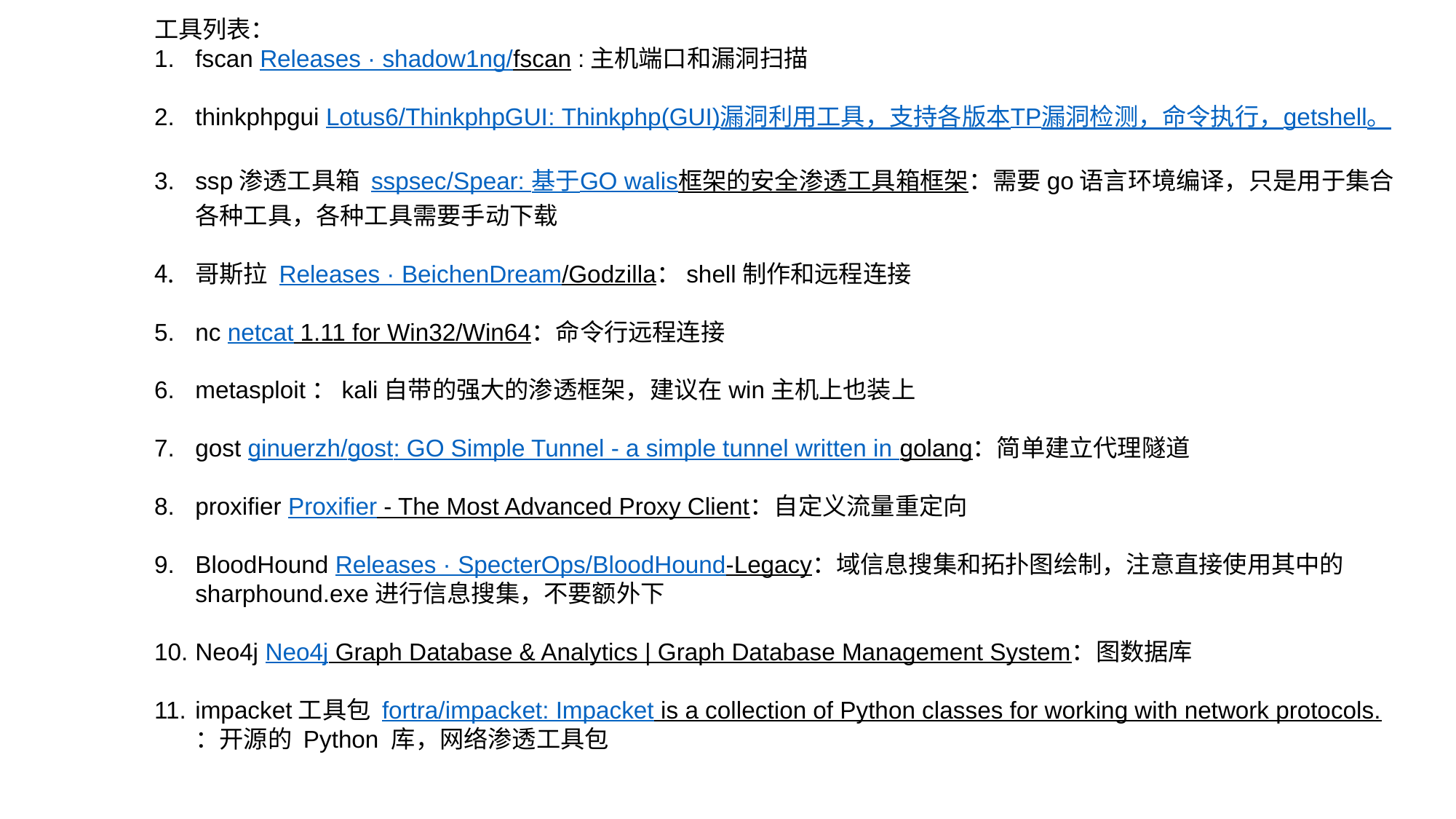

工具列表：
fscan Releases · shadow1ng/fscan :主机端口和漏洞扫描

thinkphpgui Lotus6/ThinkphpGUI: Thinkphp(GUI)漏洞利用工具，支持各版本TP漏洞检测，命令执行，getshell。

ssp渗透工具箱 sspsec/Spear: 基于GO walis框架的安全渗透工具箱框架：需要go语言环境编译，只是用于集合各种工具，各种工具需要手动下载

哥斯拉 Releases · BeichenDream/Godzilla：shell制作和远程连接

nc netcat 1.11 for Win32/Win64：命令行远程连接

metasploit：kali自带的强大的渗透框架，建议在win主机上也装上

gost ginuerzh/gost: GO Simple Tunnel - a simple tunnel written in golang：简单建立代理隧道

proxifier Proxifier - The Most Advanced Proxy Client：自定义流量重定向

BloodHound Releases · SpecterOps/BloodHound-Legacy：域信息搜集和拓扑图绘制，注意直接使用其中的sharphound.exe进行信息搜集，不要额外下

Neo4j Neo4j Graph Database & Analytics | Graph Database Management System：图数据库

impacket工具包 fortra/impacket: Impacket is a collection of Python classes for working with network protocols.：开源的 Python 库，网络渗透工具包